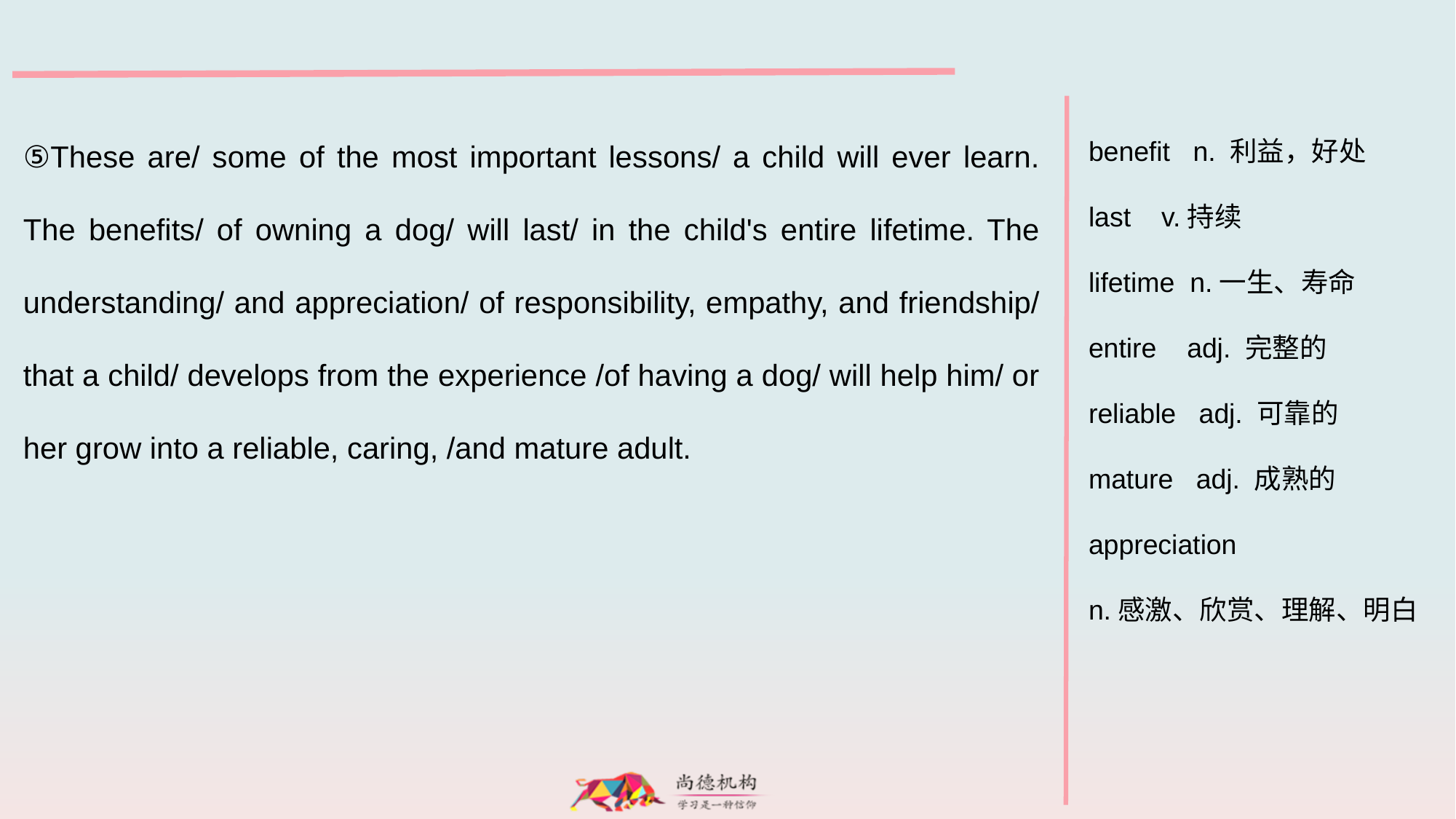

⑤These are/ some of the most important lessons/ a child will ever learn. The benefits/ of owning a dog/ will last/ in the child's entire lifetime. The understanding/ and appreciation/ of responsibility, empathy, and friendship/ that a child/ develops from the experience /of having a dog/ will help him/ or her grow into a reliable, caring, /and mature adult.
benefit   n. 利益，好处
last    v.持续
lifetime  n.一生、寿命
entire    adj. 完整的
reliable   adj. 可靠的
mature   adj. 成熟的
appreciation
n.感激、欣赏、理解、明白